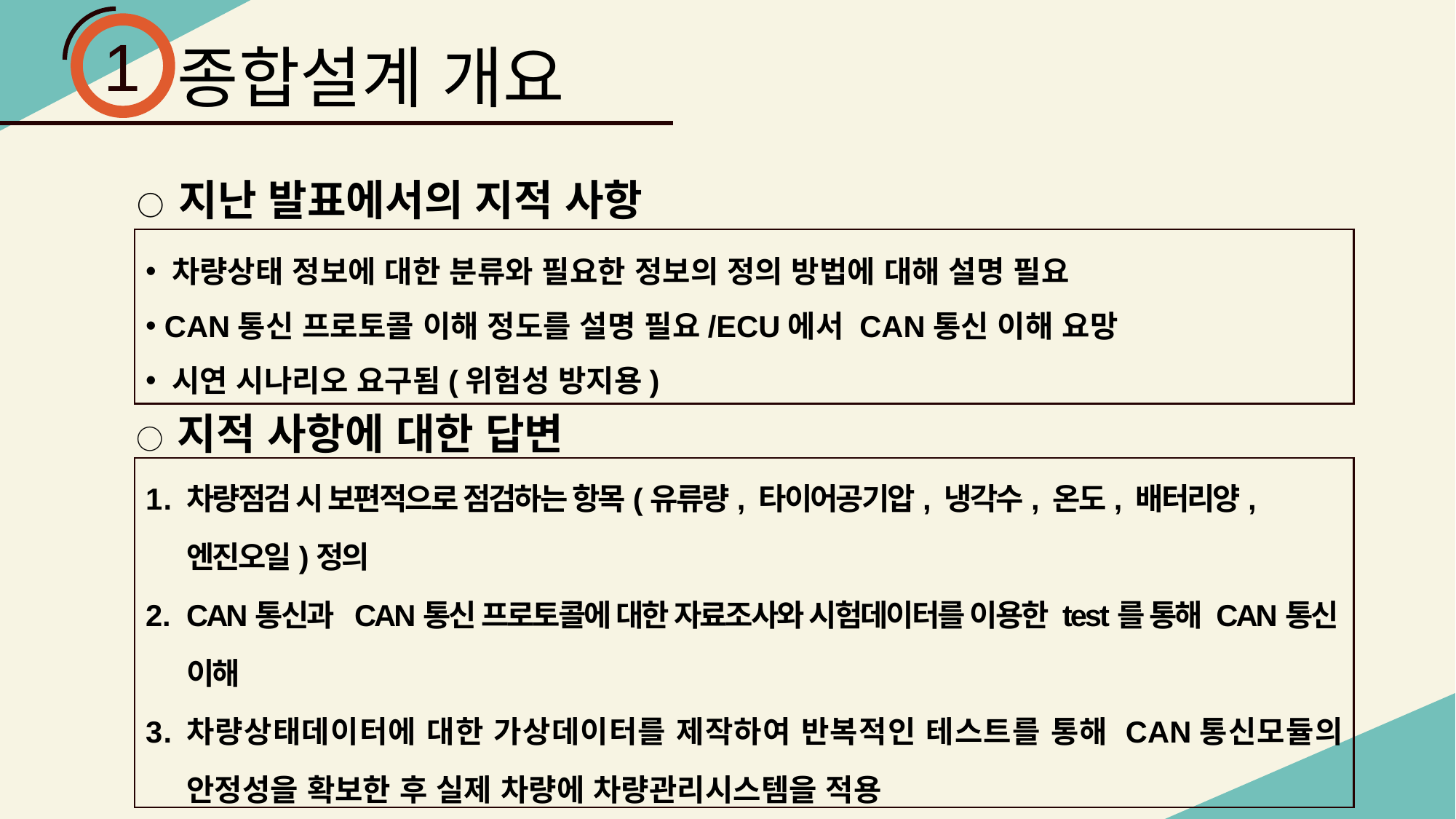

1
종합설계 개요
○ 지난 발표에서의 지적 사항
 차량상태 정보에 대한 분류와 필요한 정보의 정의 방법에 대해 설명 필요
 CAN통신 프로토콜 이해 정도를 설명 필요/ECU에서 CAN통신 이해 요망
 시연 시나리오 요구됨(위험성 방지용)
○ 지적 사항에 대한 답변
차량점검 시 보편적으로 점검하는 항목(유류량, 타이어공기압, 냉각수, 온도, 배터리양, 엔진오일)정의
CAN통신과  CAN통신 프로토콜에 대한 자료조사와 시험데이터를 이용한 test를 통해 CAN통신 이해
차량상태데이터에 대한 가상데이터를 제작하여 반복적인 테스트를 통해 CAN통신모듈의 안정성을 확보한 후 실제 차량에 차량관리시스템을 적용